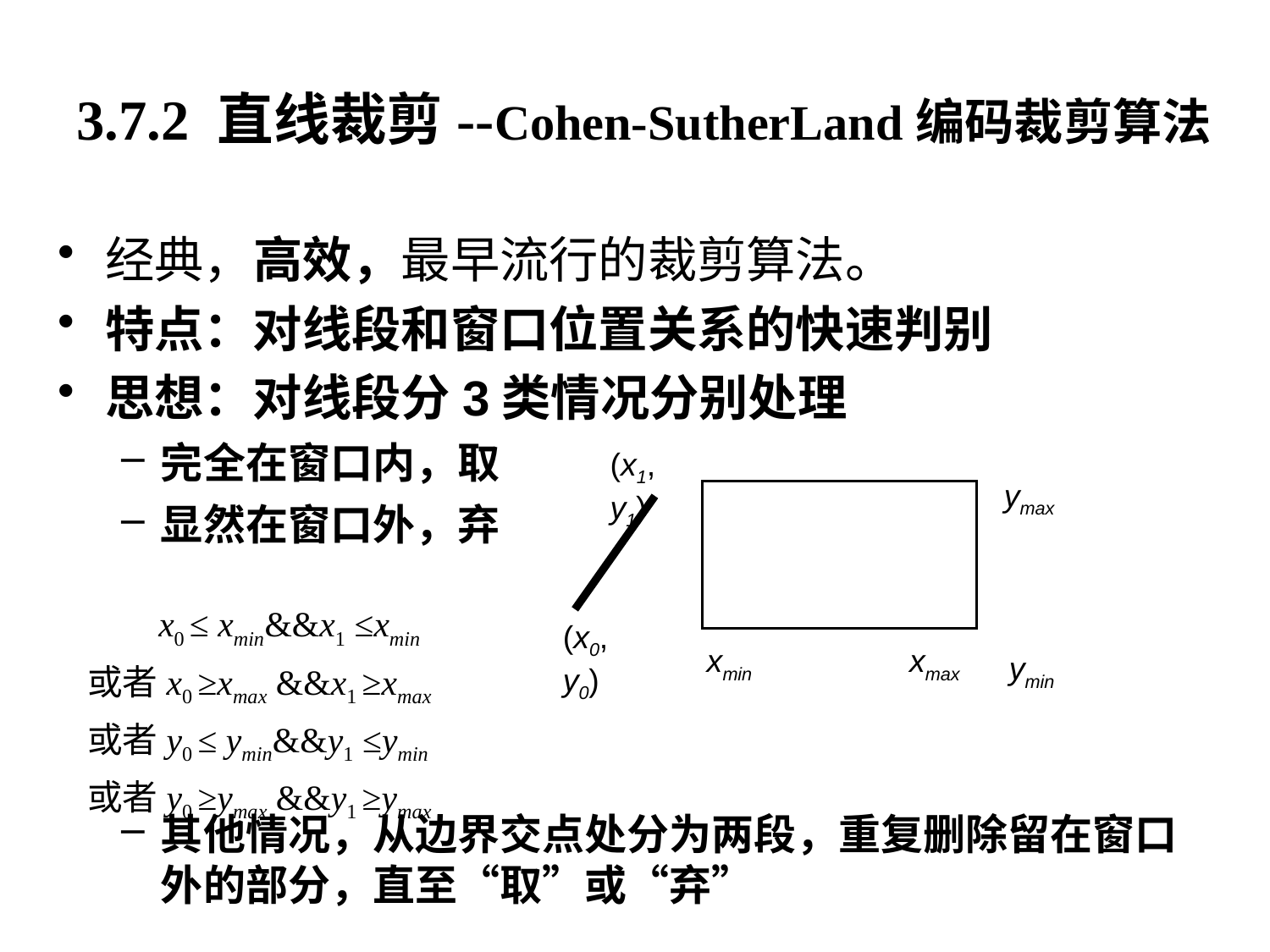

# 3.7.2 直线裁剪--Cohen-SutherLand编码裁剪算法
经典，高效，最早流行的裁剪算法。
特点：对线段和窗口位置关系的快速判别
思想：对线段分3类情况分别处理
完全在窗口内，取
显然在窗口外，弃

其他情况，从边界交点处分为两段，重复删除留在窗口外的部分，直至“取”或“弃”
(x1, y1)
ymax

 ymin

(x0, y0)
   xmin                               xmax

        x0 ≤ xmin&&x1 ≤xmin
或者x0 ≥xmax &&x1 ≥xmax
或者y0 ≤ ymin&&y1 ≤ymin
或者y0 ≥ymax &&y1 ≥ymax